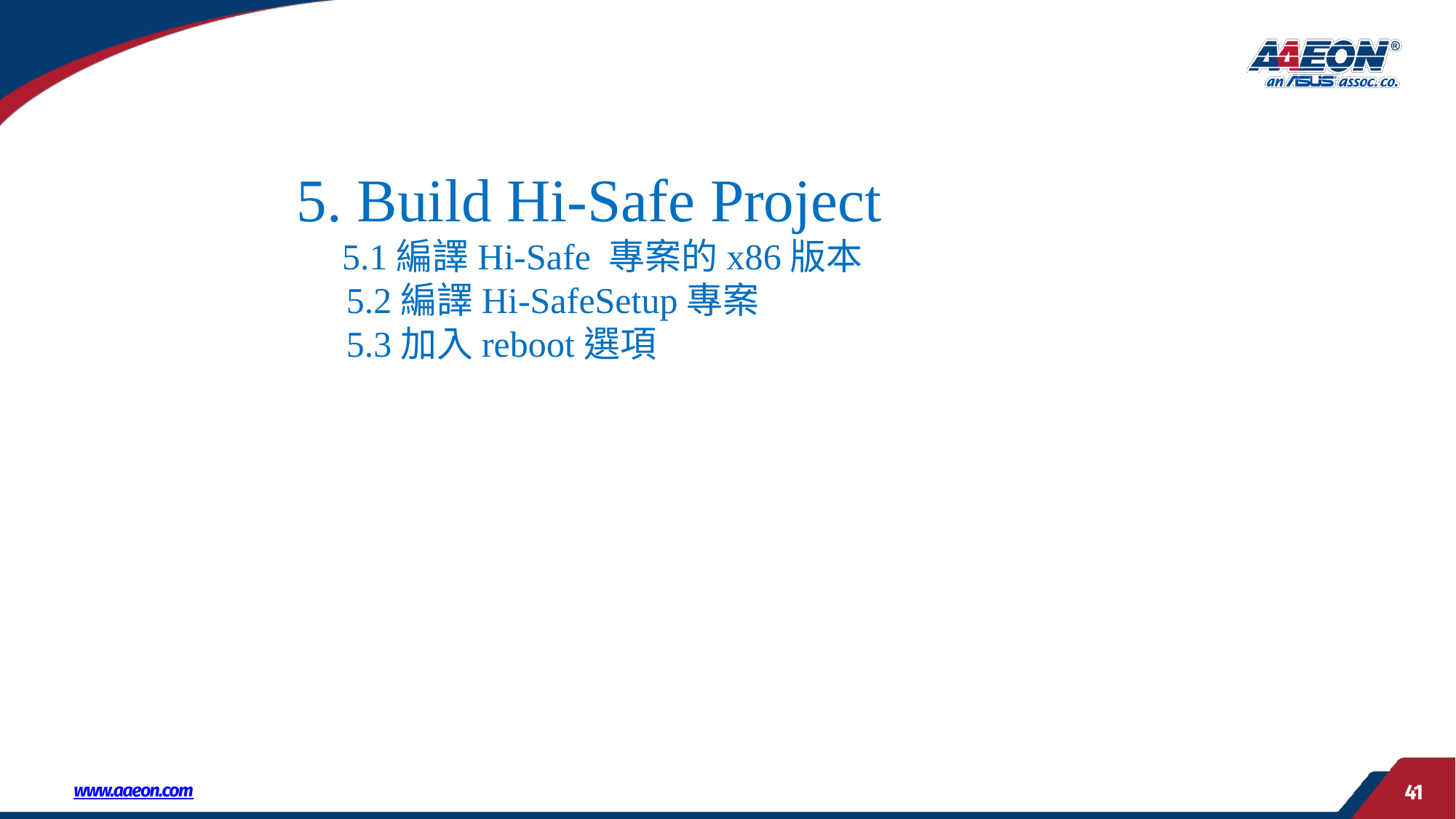

# 5. Build Hi-Safe Project 5.1編譯Hi-Safe 專案的x86版本 5.2編譯Hi-SafeSetup專案 5.3加入reboot選項
www.aaeon.com
41